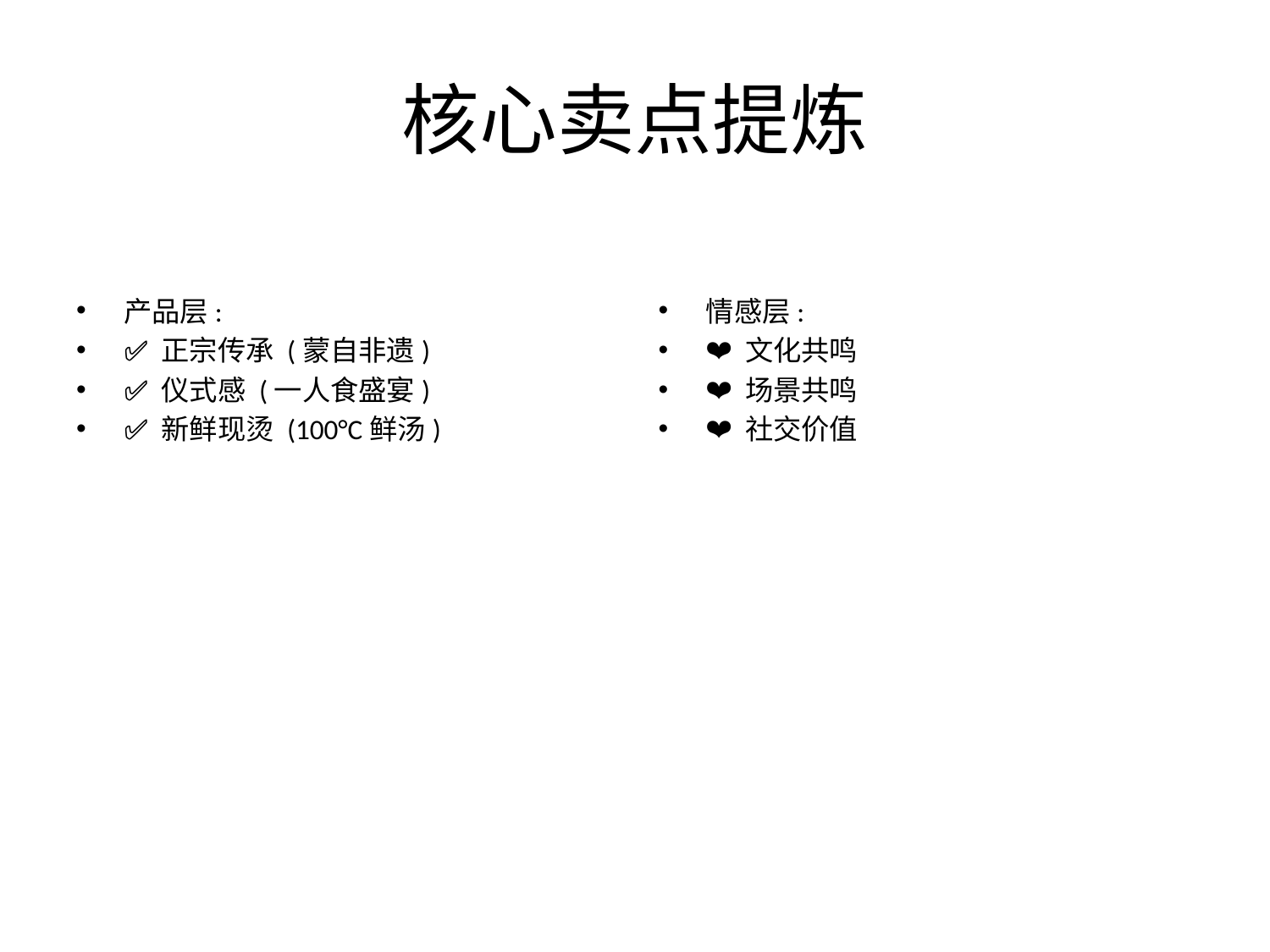

# 核心卖点提炼

产品层:
✅ 正宗传承 (蒙自非遗)
✅ 仪式感 (一人食盛宴)
✅ 新鲜现烫 (100°C鲜汤)

情感层:
❤️ 文化共鸣
❤️ 场景共鸣
❤️ 社交价值